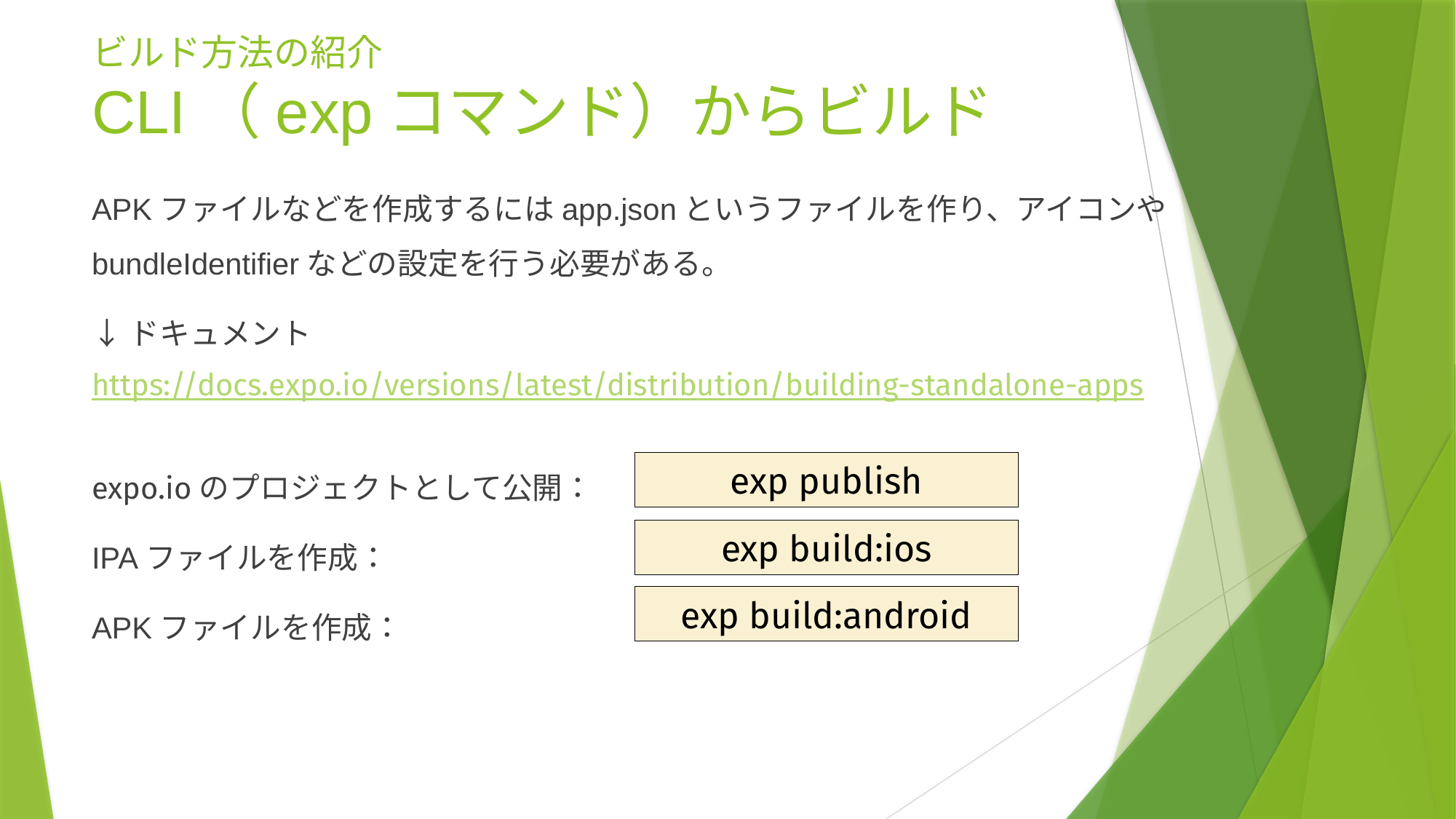

# ビルド方法の紹介 CLI（expコマンド）からビルド
APKファイルなどを作成するにはapp.jsonというファイルを作り、アイコンやbundleIdentifierなどの設定を行う必要がある。
↓ドキュメント
https://docs.expo.io/versions/latest/distribution/building-standalone-apps

expo.ioのプロジェクトとして公開：
IPAファイルを作成：
APKファイルを作成：

exp publish
exp build:ios
exp build:android